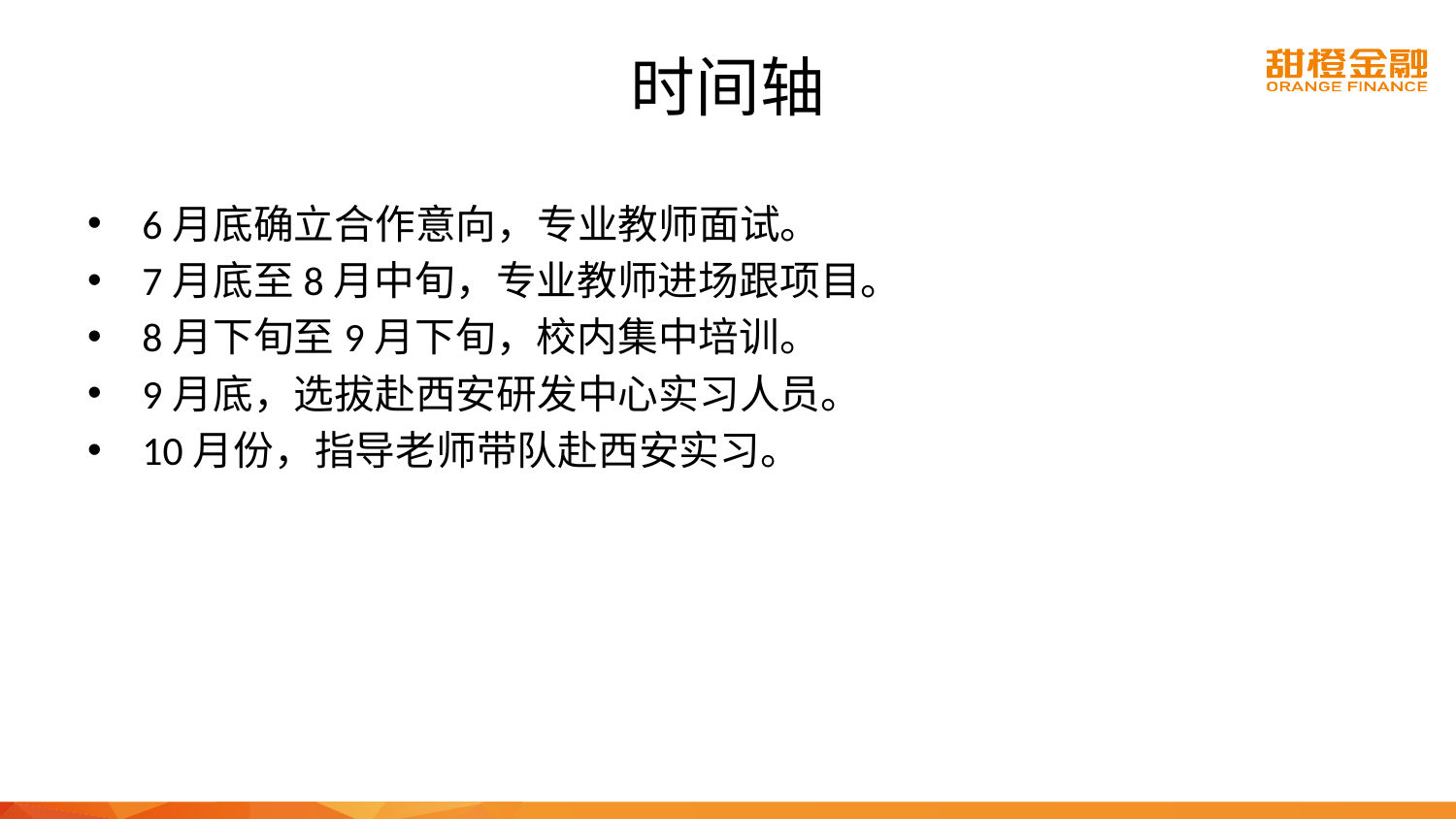

# 时间轴
6月底确立合作意向，专业教师面试。
7月底至8月中旬，专业教师进场跟项目。
8月下旬至9月下旬，校内集中培训。
9月底，选拔赴西安研发中心实习人员。
10月份，指导老师带队赴西安实习。